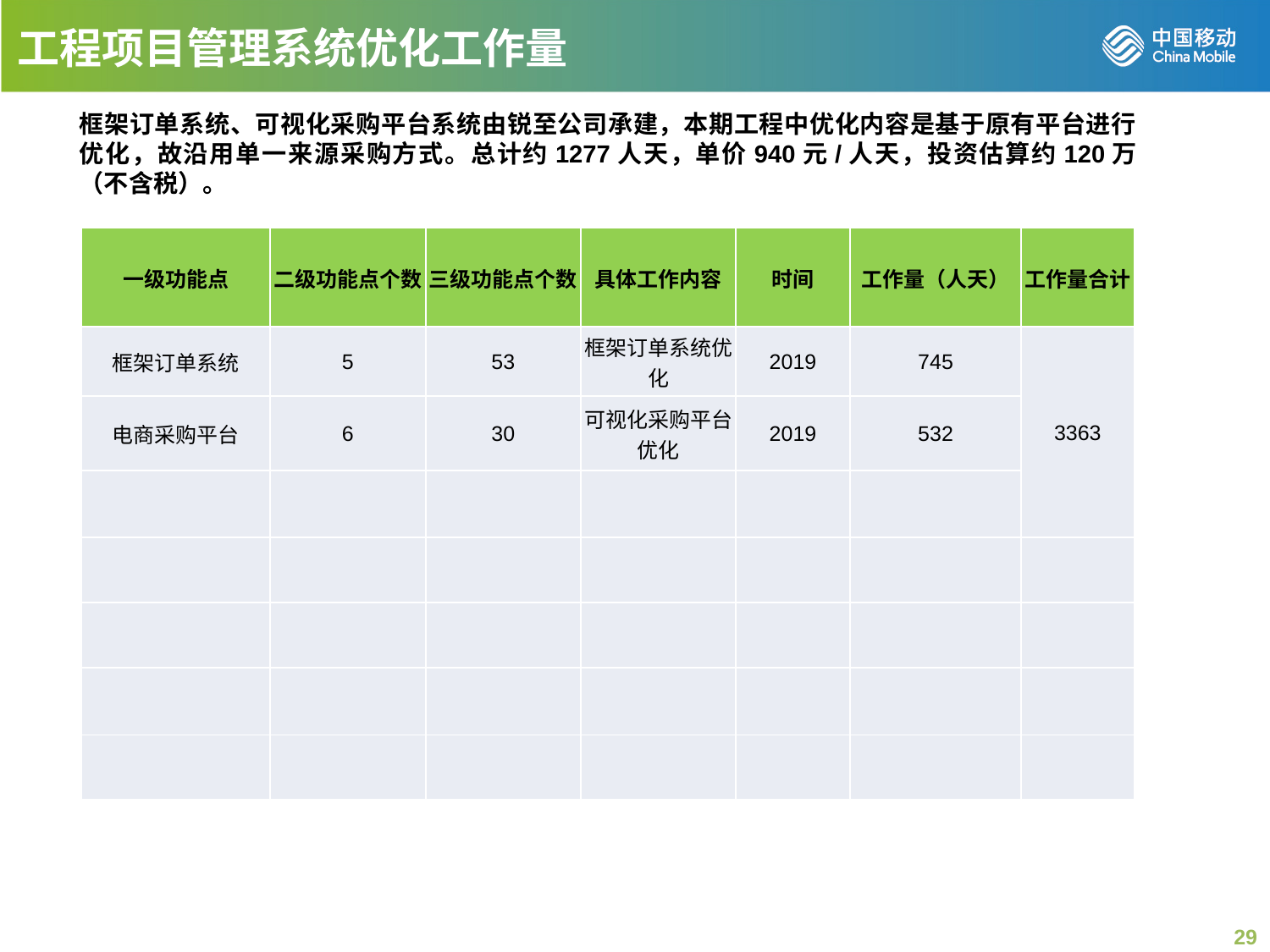

工程项目管理系统优化工作量
框架订单系统、可视化采购平台系统由锐至公司承建，本期工程中优化内容是基于原有平台进行优化，故沿用单一来源采购方式。总计约1277人天，单价940元/人天，投资估算约120万（不含税）。
| 一级功能点 | 二级功能点个数 | 三级功能点个数 | 具体工作内容 | 时间 | 工作量（人天） | 工作量合计 |
| --- | --- | --- | --- | --- | --- | --- |
| 框架订单系统 | 5 | 53 | 框架订单系统优化 | 2019 | 745 | 3363 |
| 电商采购平台 | 6 | 30 | 可视化采购平台优化 | 2019 | 532 |  |
|  |  |  |  |  |  |  |
|  |  |  |  |  |  |  |
|  |  |  |  |  |  |  |
|  |  |  |  |  |  |  |
|  |  |  |  |  |  |  |